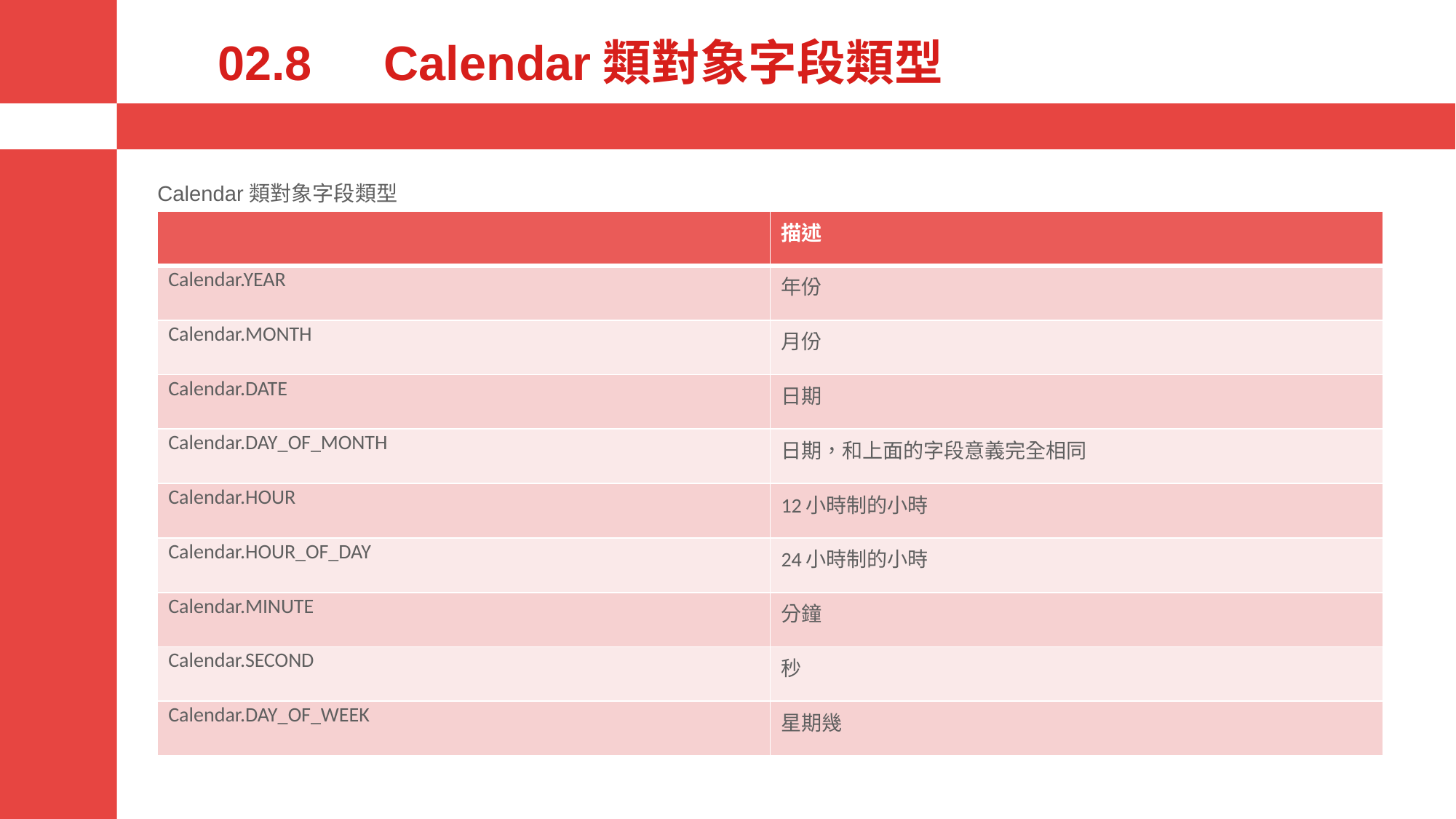

# 02.8　Calendar類對象字段類型
Calendar類對象字段類型
|  | 描述 |
| --- | --- |
| Calendar.YEAR | 年份 |
| Calendar.MONTH | 月份 |
| Calendar.DATE | 日期 |
| Calendar.DAY\_OF\_MONTH | 日期，和上面的字段意義完全相同 |
| Calendar.HOUR | 12小時制的小時 |
| Calendar.HOUR\_OF\_DAY | 24小時制的小時 |
| Calendar.MINUTE | 分鐘 |
| Calendar.SECOND | 秒 |
| Calendar.DAY\_OF\_WEEK | 星期幾 |